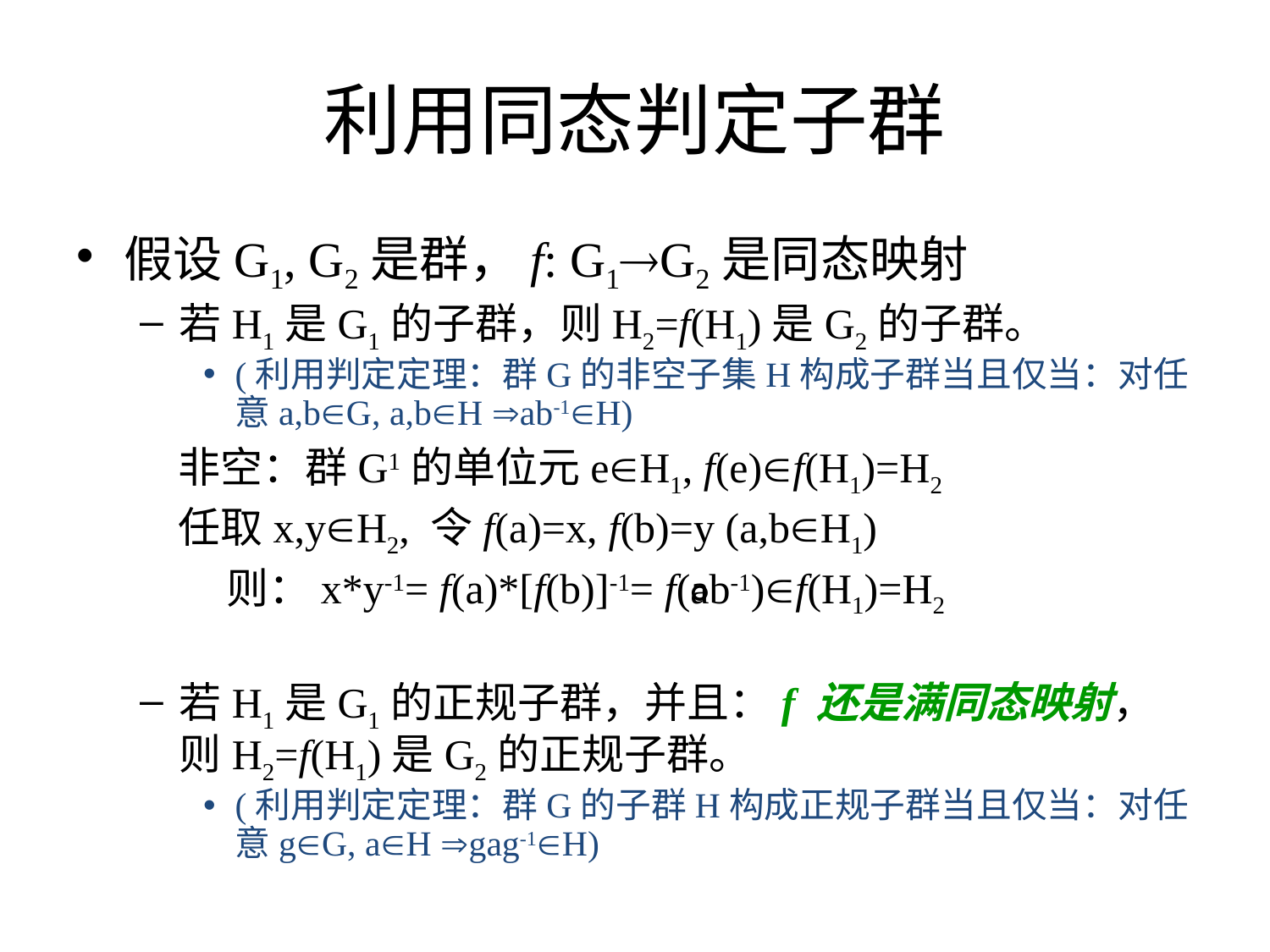

# 利用同态判定子群
假设G1, G2是群，f: G1→G2是同态映射
若H1是G1的子群，则H2=f(H1)是G2的子群。
(利用判定定理：群G的非空子集H构成子群当且仅当：对任意a,b∈G, a,b∈H ⇒ab-1∈H)
   非空：群G1的单位元e∈H1, f(e)∈f(H1)=H2
   任取x,y∈H2, 令f(a)=x, f(b)=y (a,b∈H1)
        则：x*y-1= f(a)*[f(b)]-1= f(a⃘b-1)∈f(H1)=H2

若H1是G1的正规子群，并且：f 还是满同态映射，则H2=f(H1)是G2的正规子群。
(利用判定定理：群G的子群H构成正规子群当且仅当：对任意g∈G, a∈H ⇒gag-1∈H)